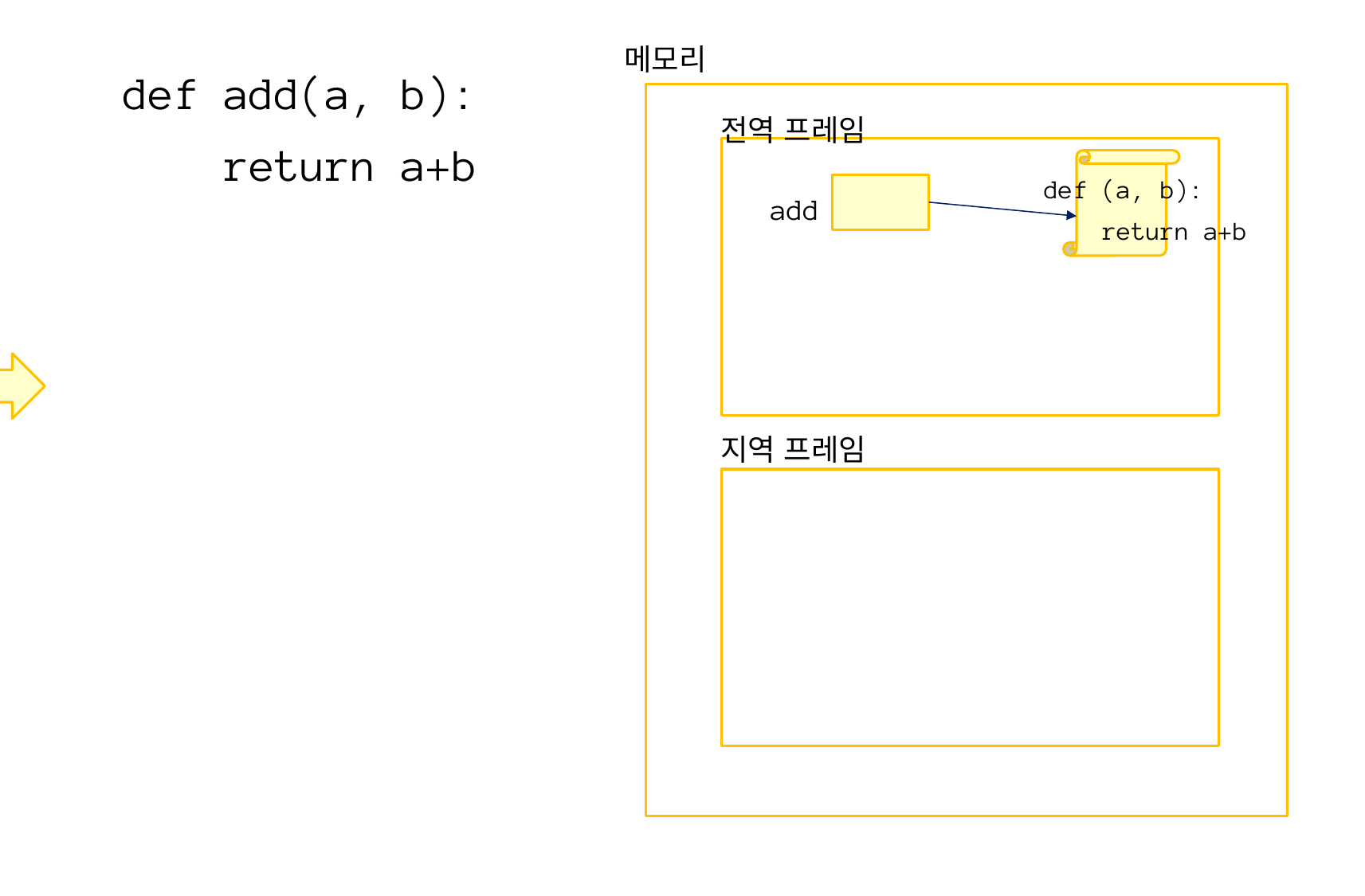

메모리
def add(a, b):
    return a+b

전역 프레임

def (a, b):
    return a+b
add

PC

지역 프레임